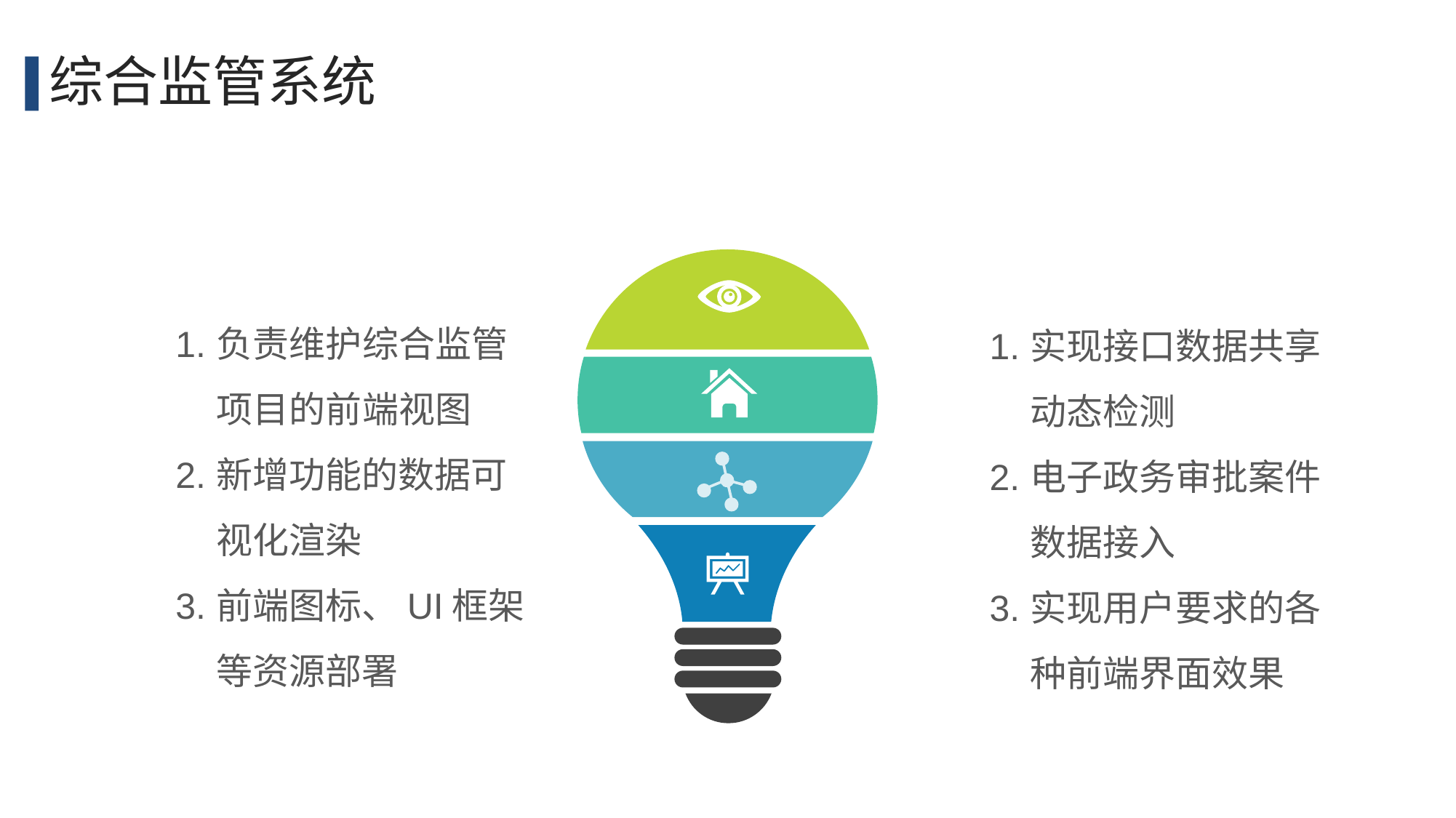

综合监管系统

负责维护综合监管项目的前端视图
新增功能的数据可视化渲染
前端图标、UI框架等资源部署
实现接口数据共享动态检测
电子政务审批案件数据接入
实现用户要求的各种前端界面效果